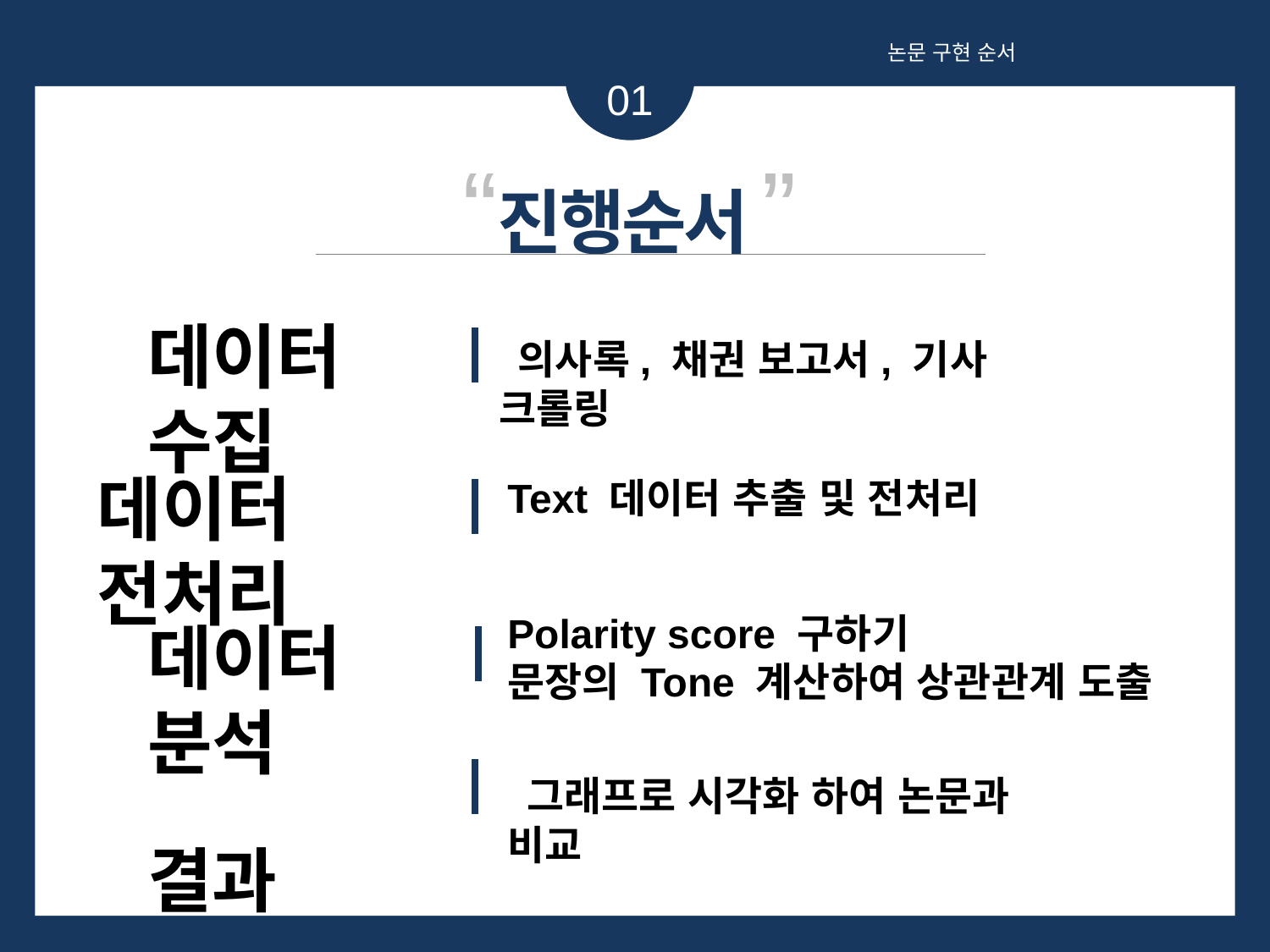

논문 구현 순서
01

“         ”
진행순서

데이터 수집
 의사록, 채권 보고서, 기사 크롤링

데이터 전처리
Text 데이터 추출 및 전처리

Polarity score 구하기
문장의 Tone 계산하여 상관관계 도출

데이터 분석
         결과
 그래프로 시각화 하여 논문과 비교